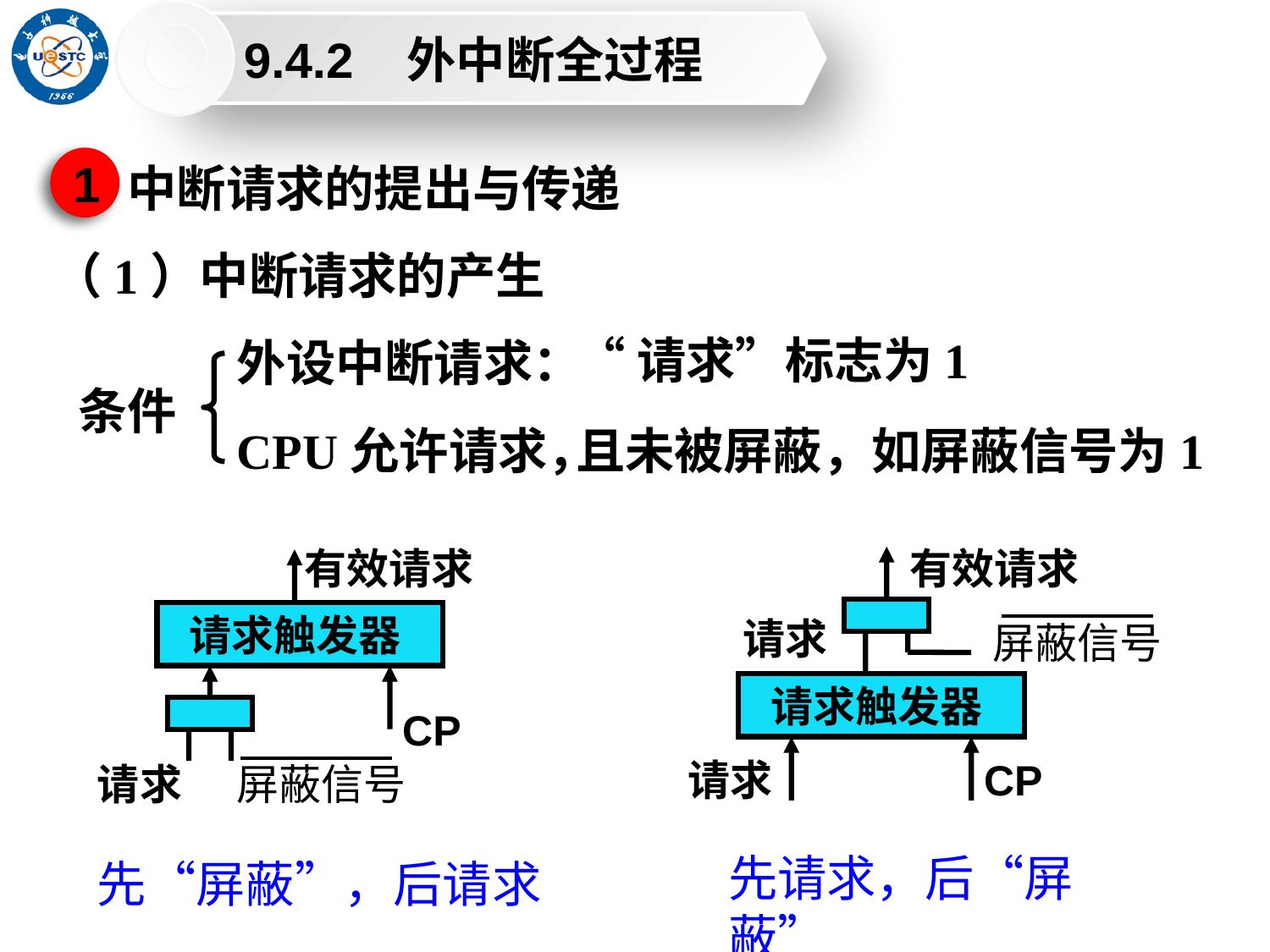

9.4.2   外中断全过程

1
中断请求的提出与传递
（1）中断请求的产生
“请求”标志为1
外设中断请求：

条件
CPU允许请求，
且未被屏蔽，如屏蔽信号为1
有效请求

 请求触发器

CP

 屏蔽信号
请求
有效请求

请求
 屏蔽信号

 请求触发器

请求
CP
先请求，后“屏蔽”
先“屏蔽”，后请求